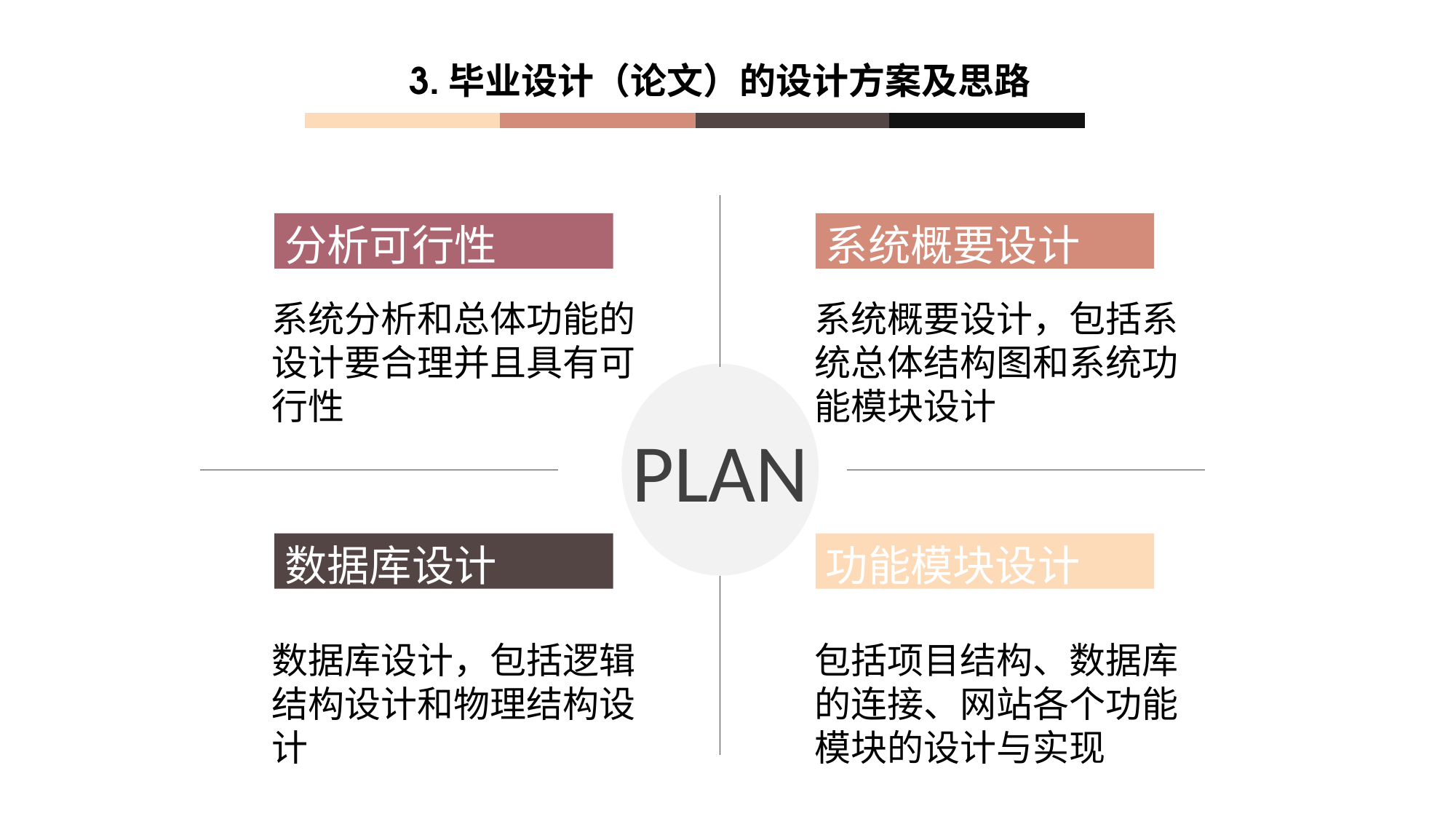

3.毕业设计（论文）的设计方案及思路
分析可行性

系统概要设计
系统分析和总体功能的设计要合理并且具有可行性
系统概要设计，包括系统总体结构图和系统功能模块设计

PLAN
功能模块设计
数据库设计

数据库设计，包括逻辑结构设计和物理结构设计
包括项目结构、数据库的连接、网站各个功能模块的设计与实现